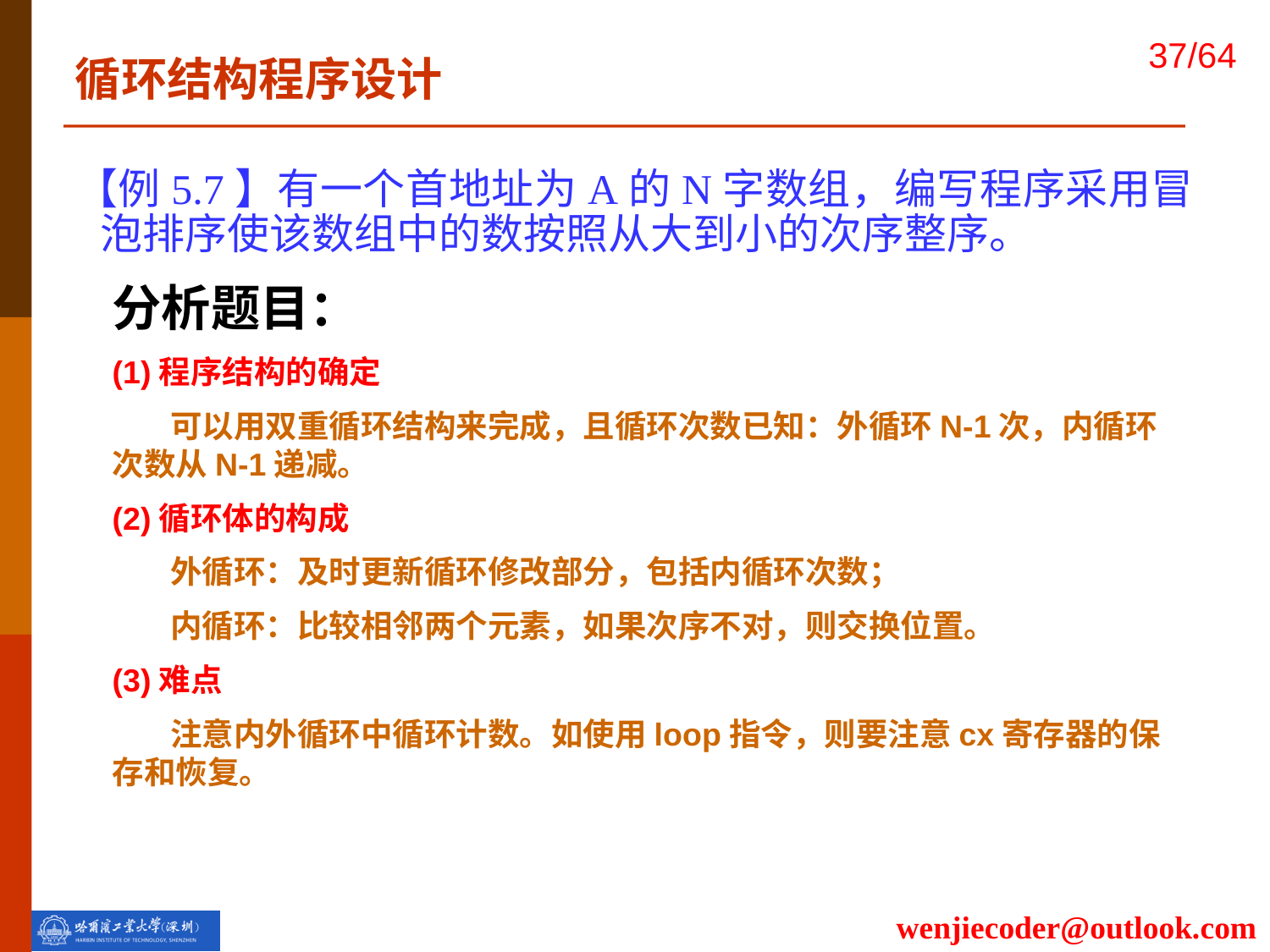

循环结构程序设计
【例5.7】有一个首地址为A的N字数组，编写程序采用冒泡排序使该数组中的数按照从大到小的次序整序。

分析题目：
(1)程序结构的确定
       可以用双重循环结构来完成，且循环次数已知：外循环N-1次，内循环次数从N-1递减。
(2)循环体的构成
       外循环：及时更新循环修改部分，包括内循环次数；
       内循环：比较相邻两个元素，如果次序不对，则交换位置。
(3)难点
       注意内外循环中循环计数。如使用loop指令，则要注意cx寄存器的保存和恢复。